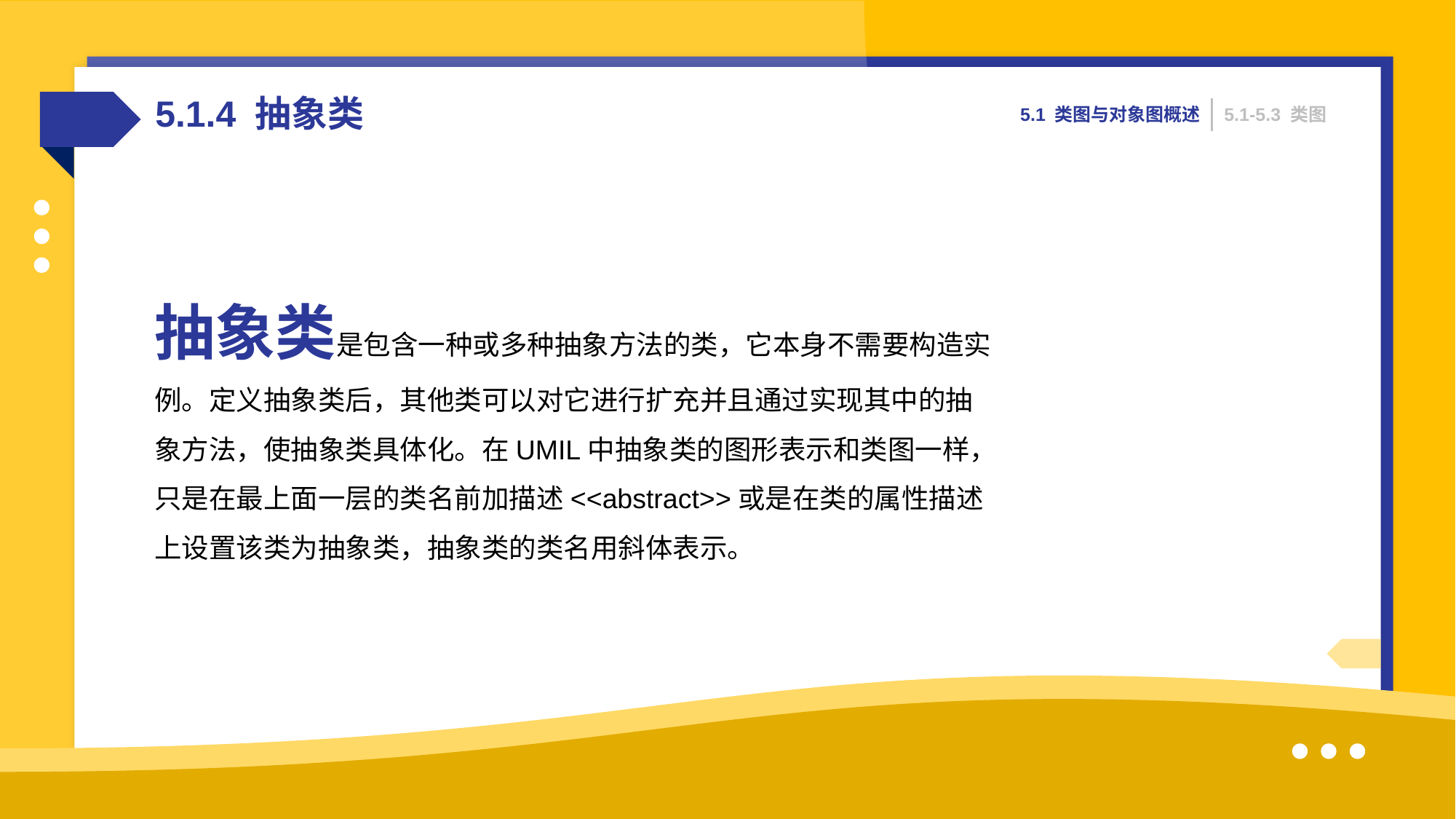

5.1.4 抽象类
5.1 类图与对象图概述
5.1-5.3 类图
抽象类是包含一种或多种抽象方法的类，它本身不需要构造实例。定义抽象类后，其他类可以对它进行扩充并且通过实现其中的抽象方法，使抽象类具体化。在UMIL中抽象类的图形表示和类图一样，只是在最上面一层的类名前加描述<<abstract>>或是在类的属性描述上设置该类为抽象类，抽象类的类名用斜体表示。